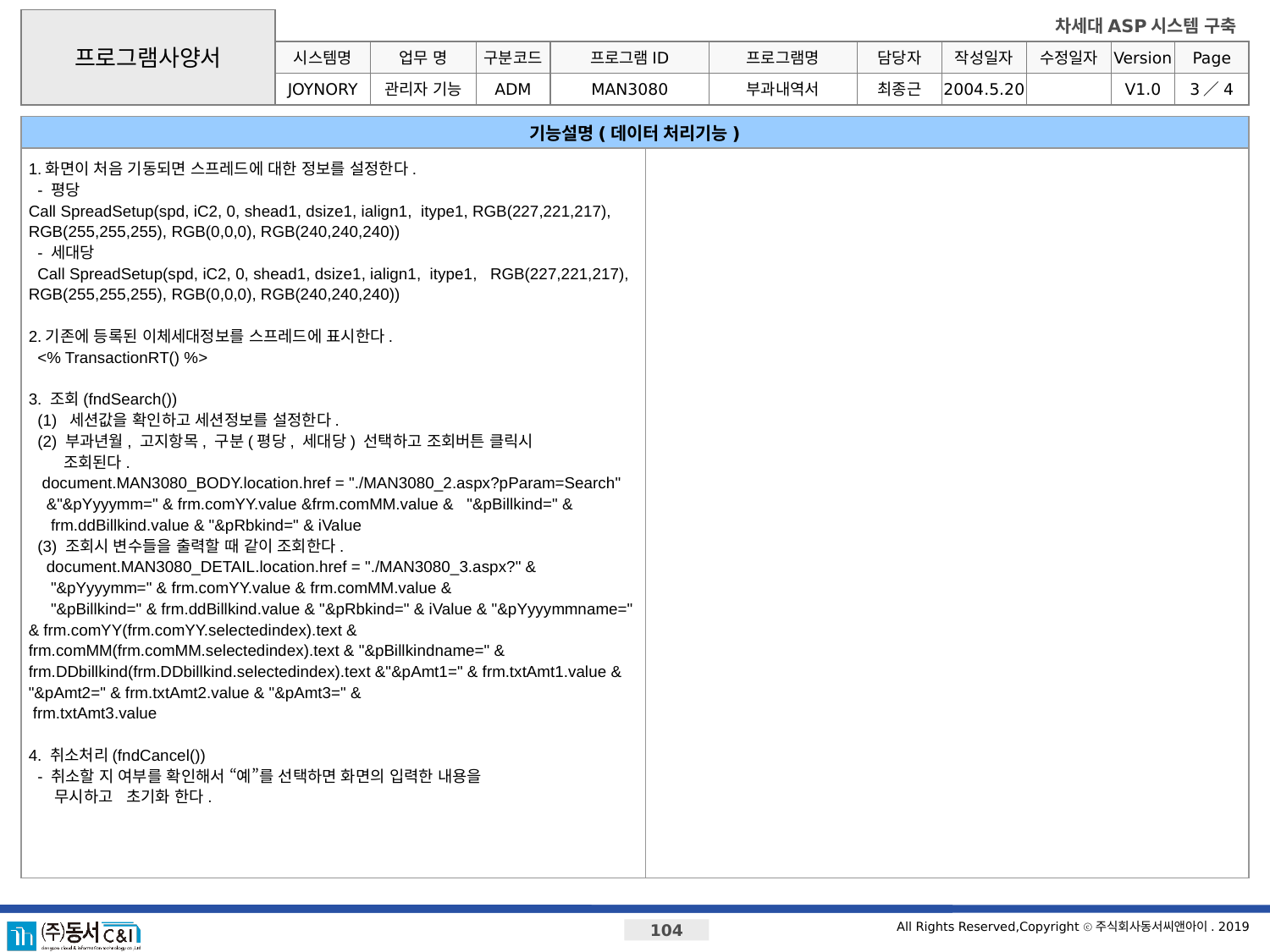

프로그램사양서
시스템명
업무 명
구분코드
프로그램ID
프로그램명
JOYNORY
관리자 기능
ADM
MAN3080
부과내역서
최종근
2004.5.20

V1.0
3／4
기능설명(데이터 처리기능)
1.화면이 처음 기동되면 스프레드에 대한 정보를 설정한다.
  - 평당
Call SpreadSetup(spd, iC2, 0, shead1, dsize1, ialign1,  itype1, RGB(227,221,217), RGB(255,255,255), RGB(0,0,0), RGB(240,240,240))
  - 세대당
  Call SpreadSetup(spd, iC2, 0, shead1, dsize1, ialign1,  itype1,   RGB(227,221,217), RGB(255,255,255), RGB(0,0,0), RGB(240,240,240))

2.기존에 등록된 이체세대정보를 스프레드에 표시한다.
  <% TransactionRT() %>

3. 조회(fndSearch())
  (1)  세션값을 확인하고 세션정보를 설정한다.
  (2) 부과년월, 고지항목, 구분(평당, 세대당) 선택하고 조회버튼 클릭시
       조회된다.
   document.MAN3080_BODY.location.href = "./MAN3080_2.aspx?pParam=Search"
    &"&pYyyymm=" & frm.comYY.value &frm.comMM.value &   "&pBillkind=" &
     frm.ddBillkind.value & "&pRbkind=" & iValue
  (3) 조회시 변수들을 출력할 때 같이 조회한다.
    document.MAN3080_DETAIL.location.href = "./MAN3080_3.aspx?" &
     "&pYyyymm=" & frm.comYY.value & frm.comMM.value &
     "&pBillkind=" & frm.ddBillkind.value & "&pRbkind=" & iValue & "&pYyyymmname=" & frm.comYY(frm.comYY.selectedindex).text & frm.comMM(frm.comMM.selectedindex).text & "&pBillkindname=" & frm.DDbillkind(frm.DDbillkind.selectedindex).text &"&pAmt1=" & frm.txtAmt1.value & "&pAmt2=" & frm.txtAmt2.value & "&pAmt3=" &
 frm.txtAmt3.value

4. 취소처리(fndCancel())
  - 취소할 지 여부를 확인해서 “예”를 선택하면 화면의 입력한 내용을
     무시하고   초기화 한다.